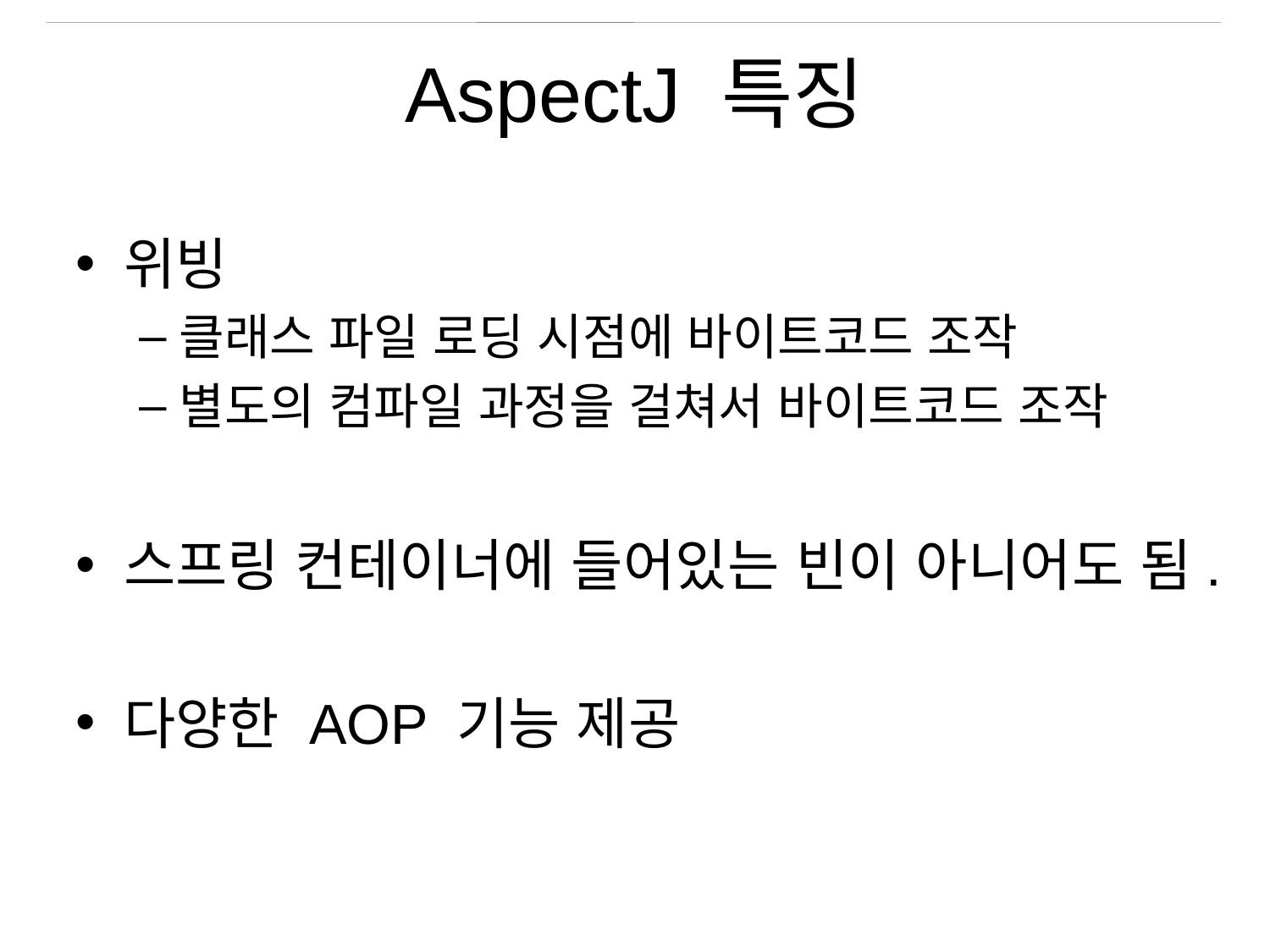

# AspectJ 특징
위빙
클래스 파일 로딩 시점에 바이트코드 조작
별도의 컴파일 과정을 걸쳐서 바이트코드 조작

스프링 컨테이너에 들어있는 빈이 아니어도 됨.

다양한 AOP 기능 제공